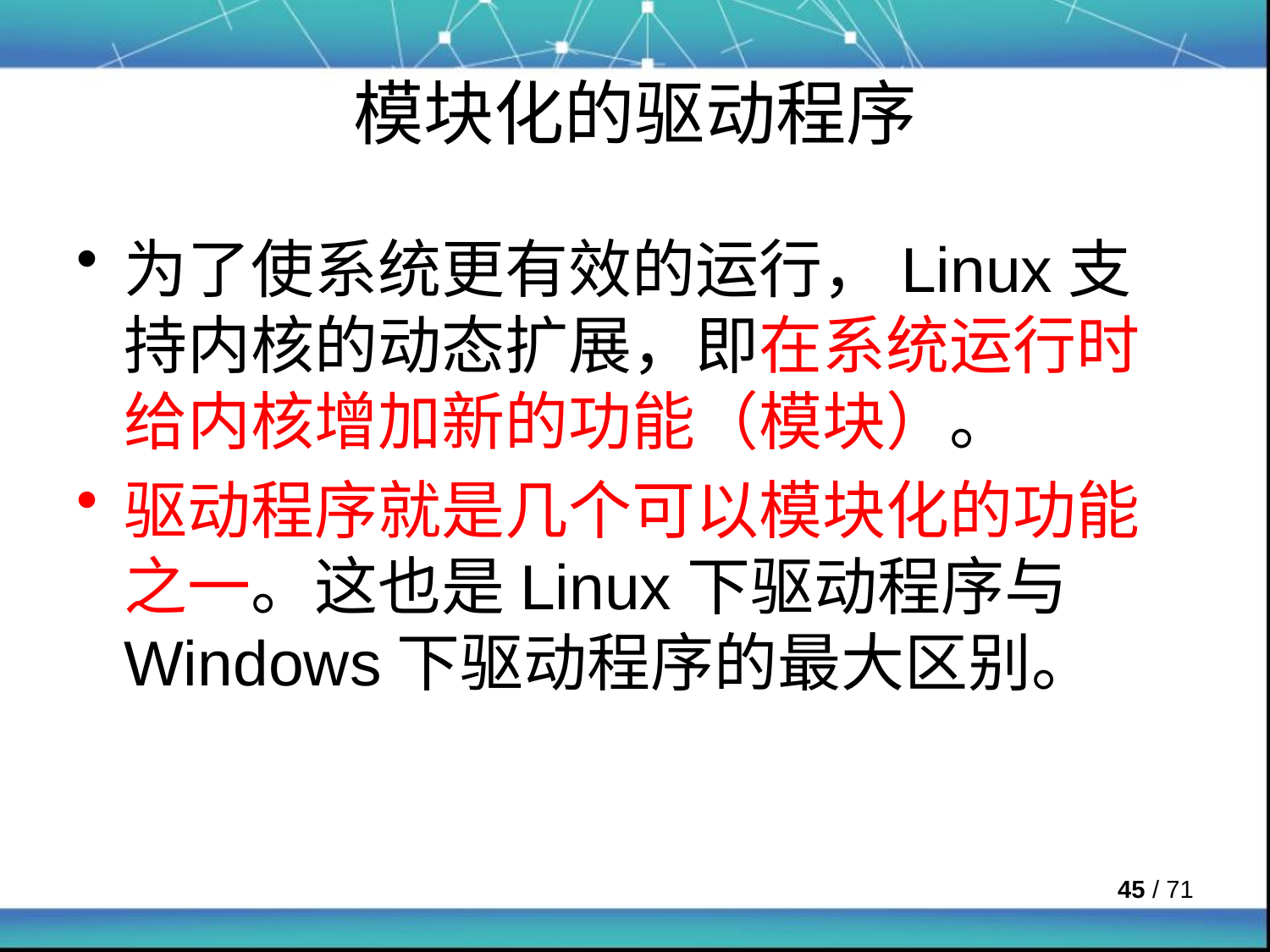

# 模块化的驱动程序
为了使系统更有效的运行，Linux支持内核的动态扩展，即在系统运行时给内核增加新的功能（模块）。
驱动程序就是几个可以模块化的功能之一。这也是Linux下驱动程序与Windows下驱动程序的最大区别。
45 / 71